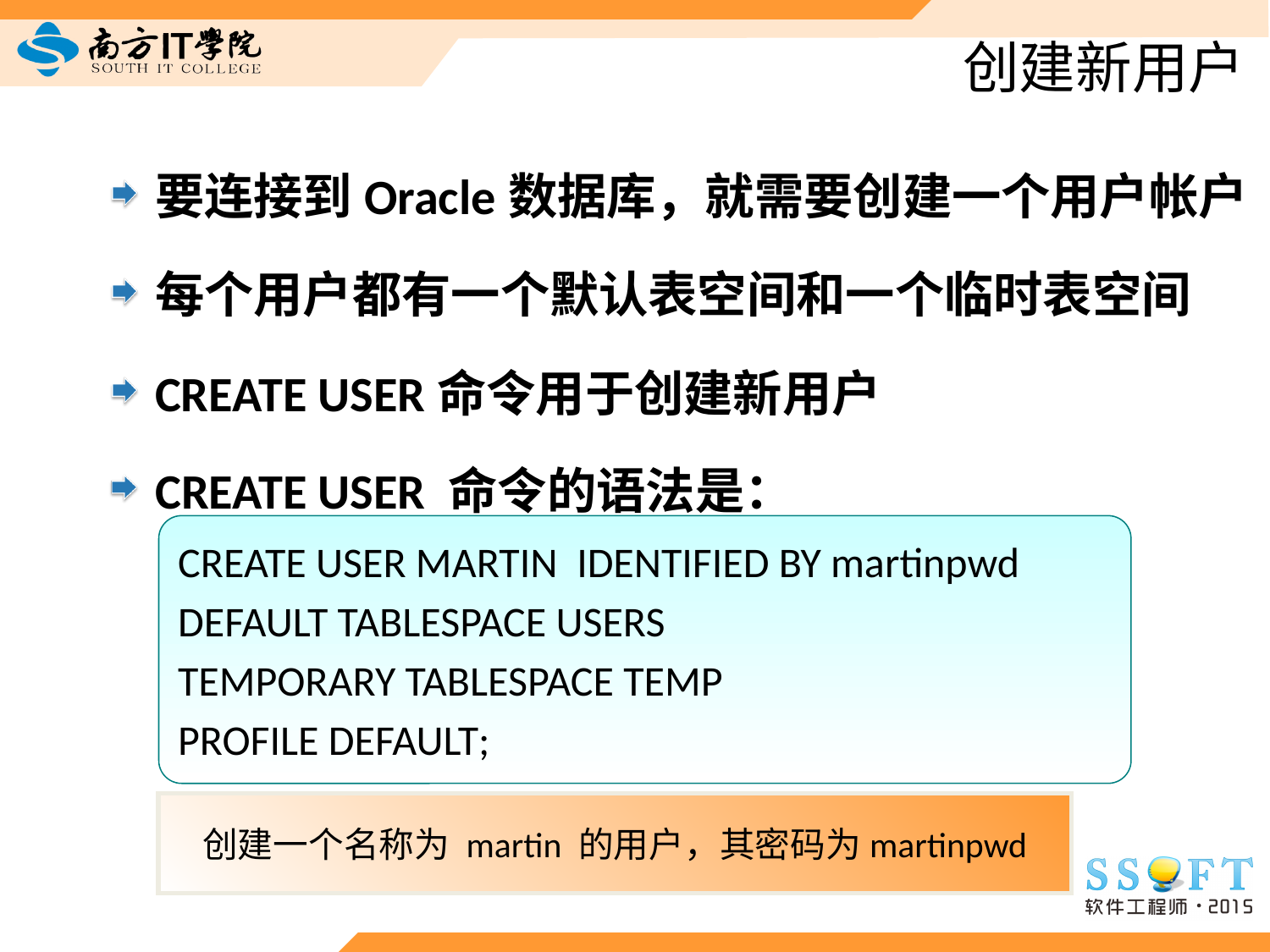

# 创建新用户
要连接到Oracle数据库，就需要创建一个用户帐户
每个用户都有一个默认表空间和一个临时表空间
CREATE USER命令用于创建新用户
CREATE USER 命令的语法是：
CREATE USER MARTIN  IDENTIFIED BY martinpwd
DEFAULT TABLESPACE USERS
TEMPORARY TABLESPACE TEMP
PROFILE DEFAULT;
CREATE USER username
IDENTIFIED BY password
[DEFAULT TABLESPACE tablespace]
[TEMPORARY TABLESPACE tablespace];
创建一个名称为 martin 的用户，其密码为martinpwd